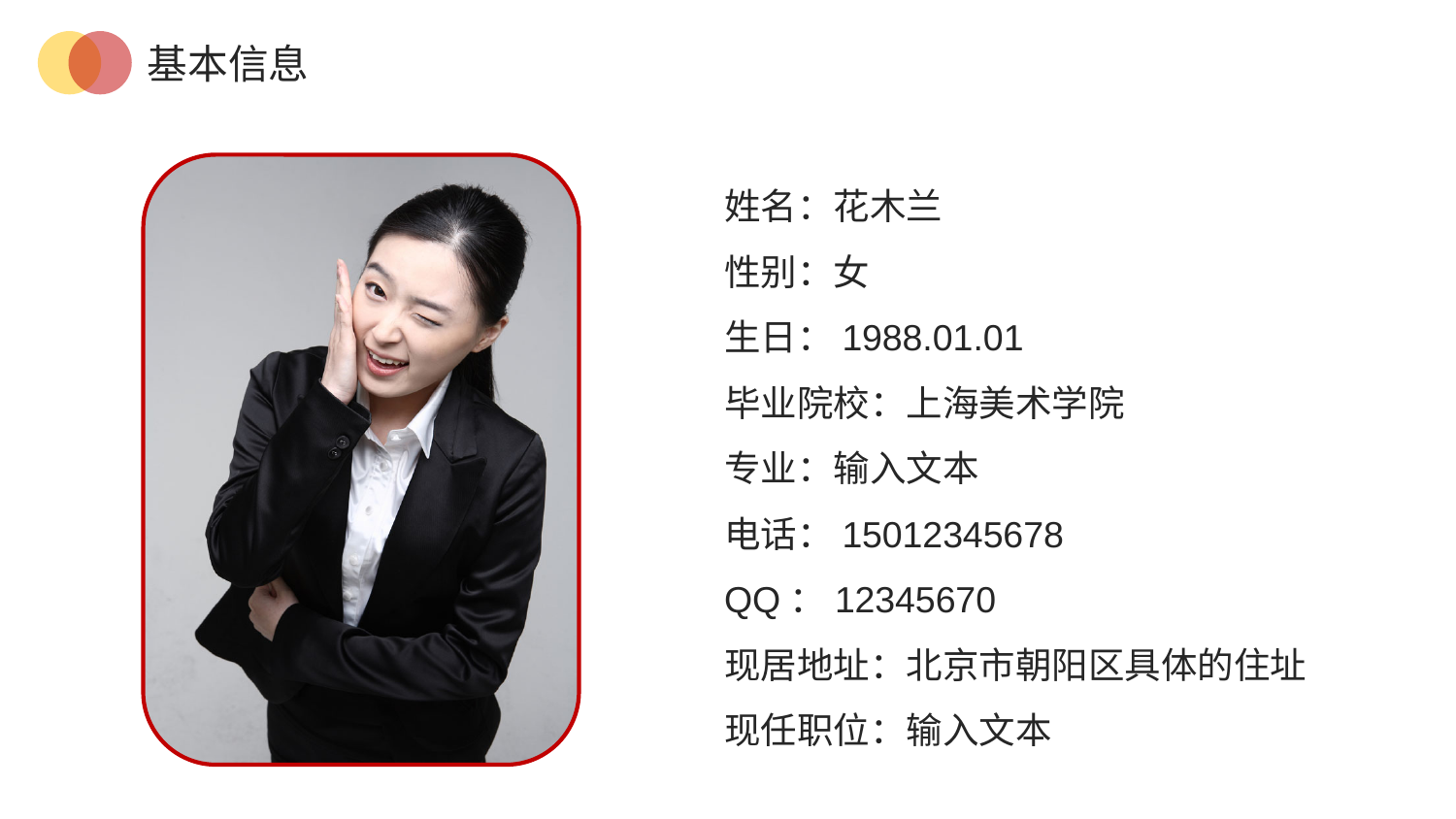

基本信息

姓名：花木兰
性别：女
生日：1988.01.01
毕业院校：上海美术学院
专业：输入文本
电话：15012345678
QQ：12345670
现居地址：北京市朝阳区具体的住址
现任职位：输入文本